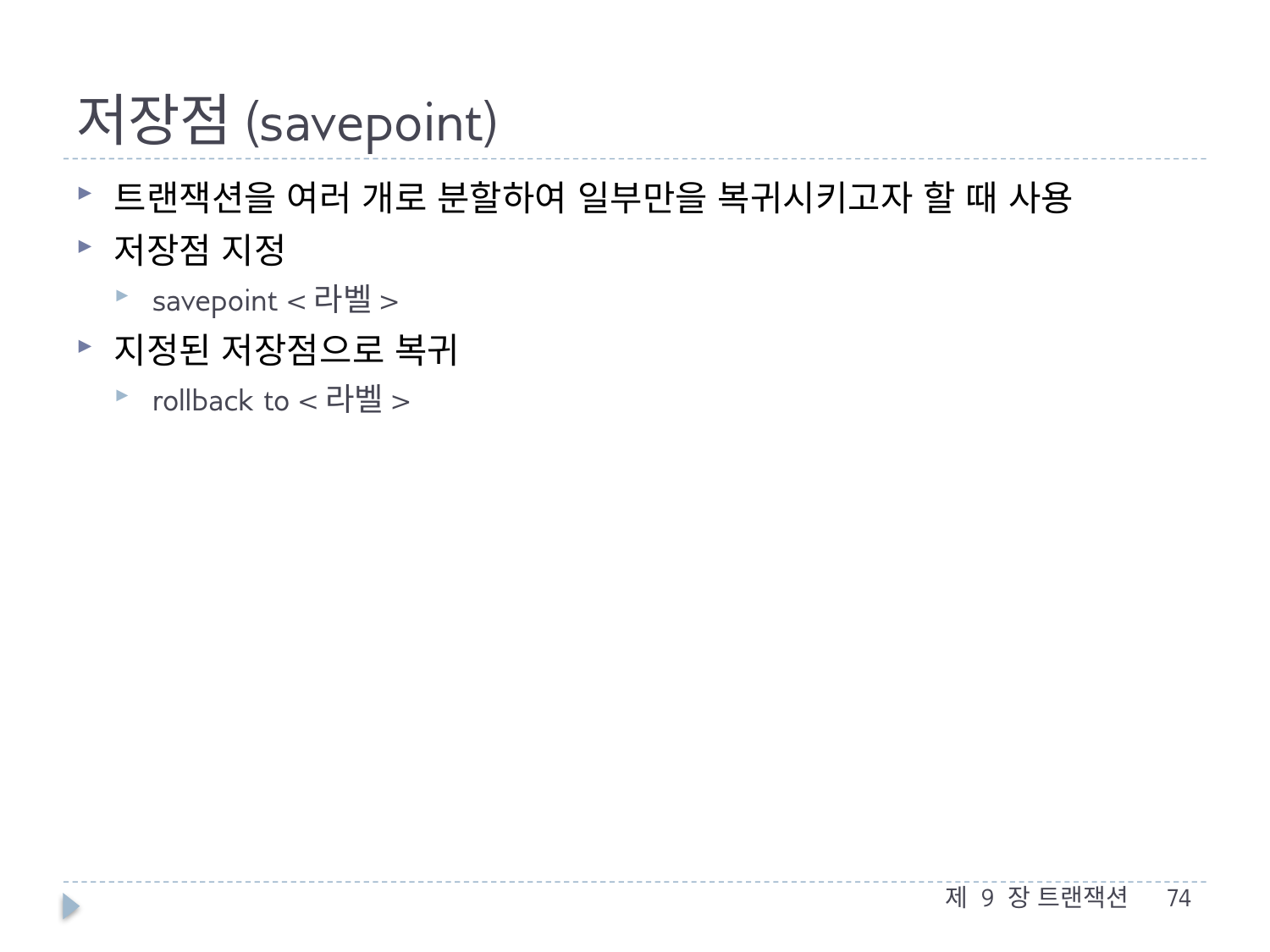

# 저장점(savepoint)
트랜잭션을 여러 개로 분할하여 일부만을 복귀시키고자 할 때 사용
저장점 지정
savepoint <라벨>
지정된 저장점으로 복귀
rollback to <라벨>
제 9 장 트랜잭션
74